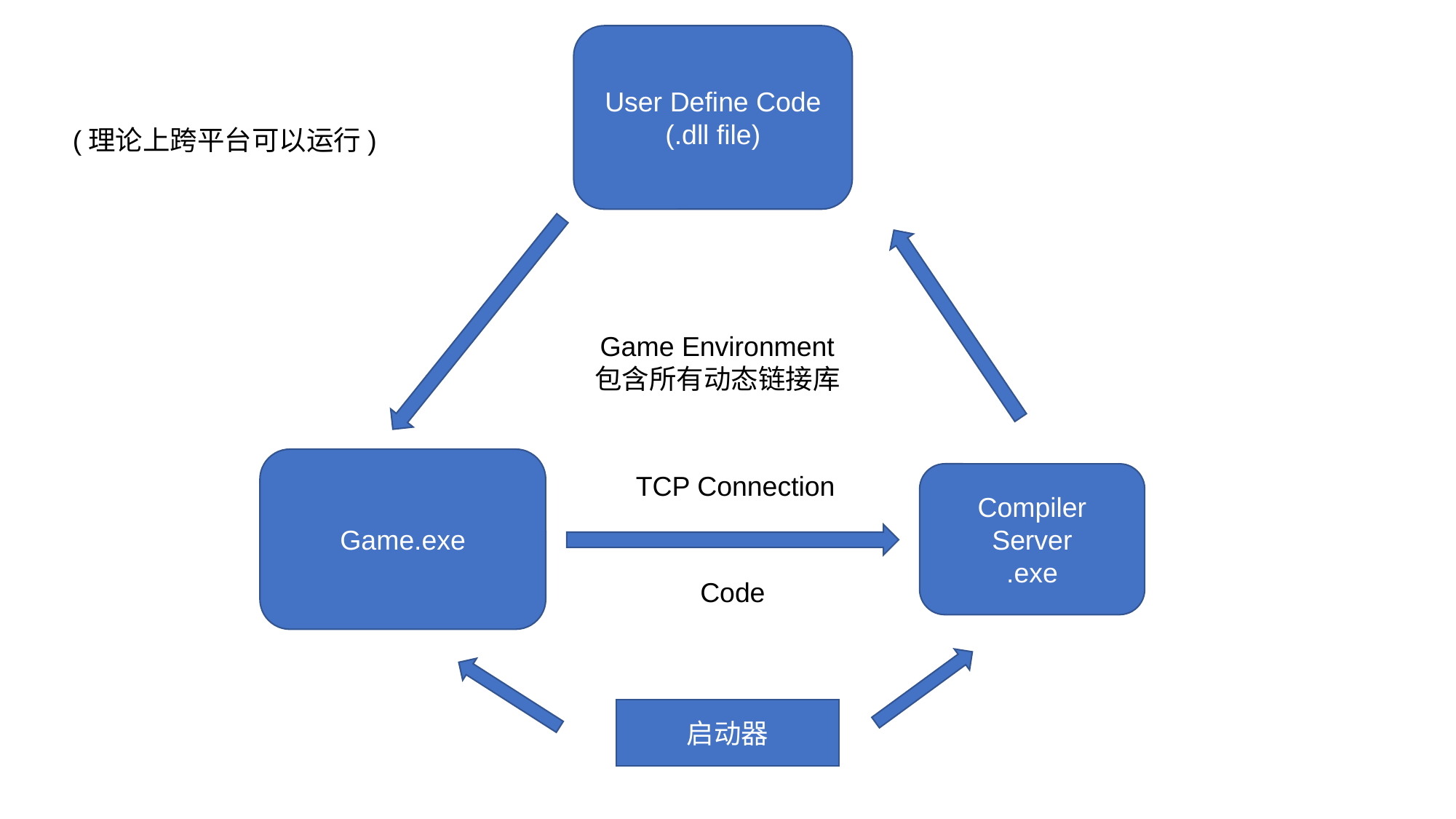

User Define Code
(.dll file)
(理论上跨平台可以运行)

Game Environment
包含所有动态链接库
Game.exe
TCP Connection
Compiler Server
.exe

Code

启动器